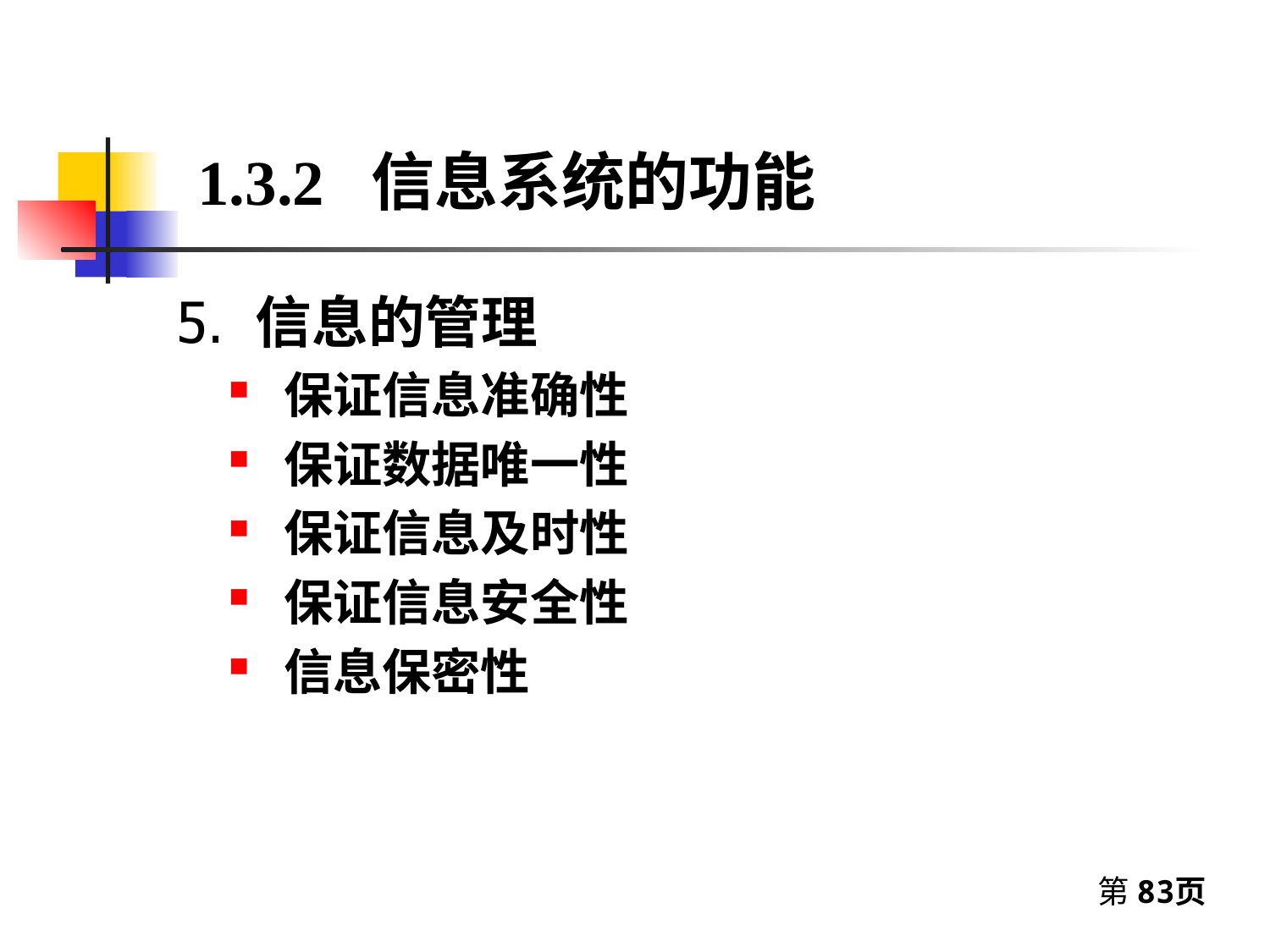

1.3.2  信息系统的功能
5. 信息的管理
保证信息准确性
保证数据唯一性
保证信息及时性
保证信息安全性
信息保密性